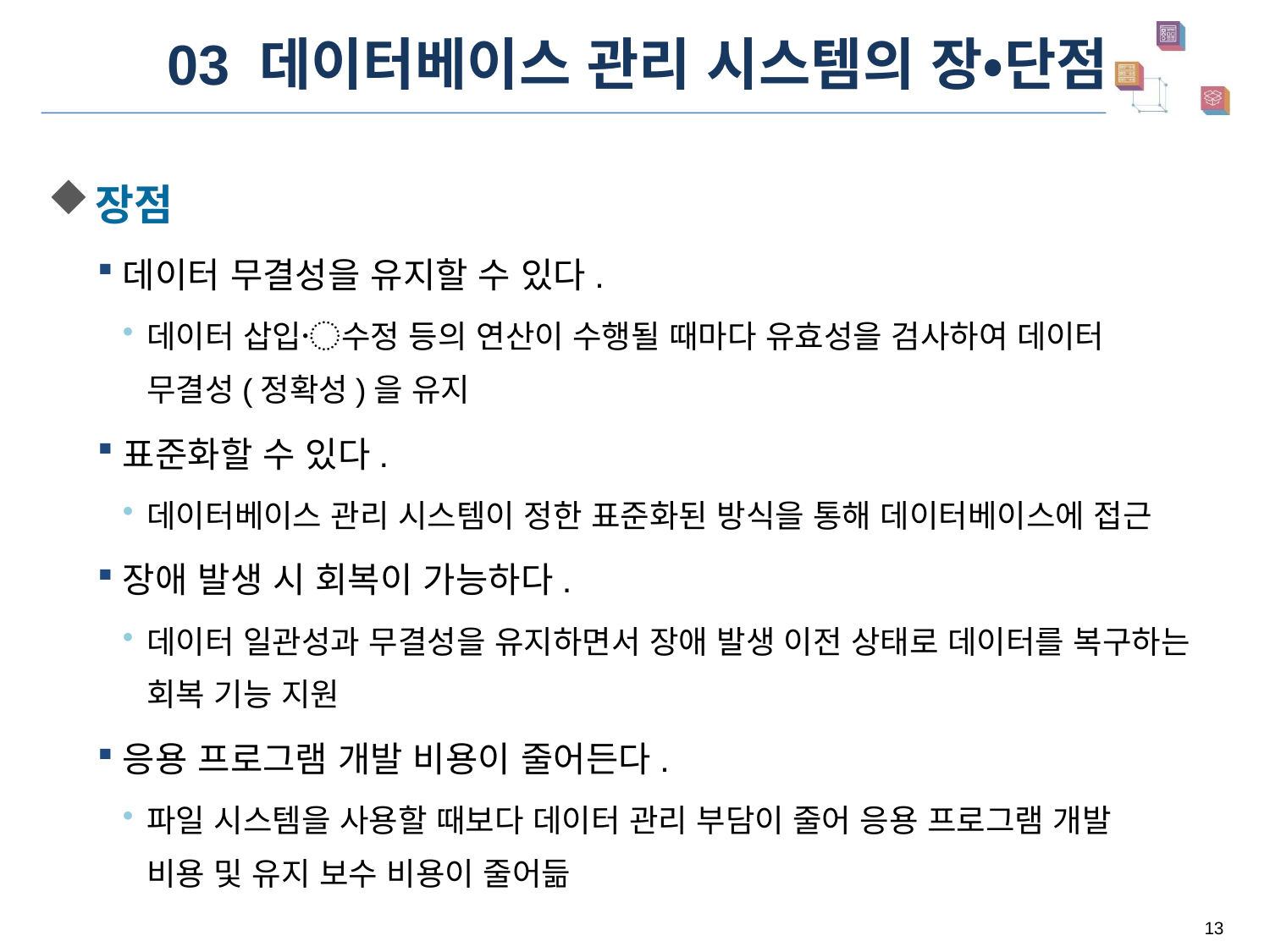

# 03 데이터베이스 관리 시스템의 장•단점
장점
데이터 무결성을 유지할 수 있다.
데이터 삽입〮수정 등의 연산이 수행될 때마다 유효성을 검사하여 데이터
무결성(정확성)을 유지
표준화할 수 있다.
데이터베이스 관리 시스템이 정한 표준화된 방식을 통해 데이터베이스에 접근
장애 발생 시 회복이 가능하다.
데이터 일관성과 무결성을 유지하면서 장애 발생 이전 상태로 데이터를 복구하는 회복 기능 지원
응용 프로그램 개발 비용이 줄어든다.
파일 시스템을 사용할 때보다 데이터 관리 부담이 줄어 응용 프로그램 개발
비용 및 유지 보수 비용이 줄어듦